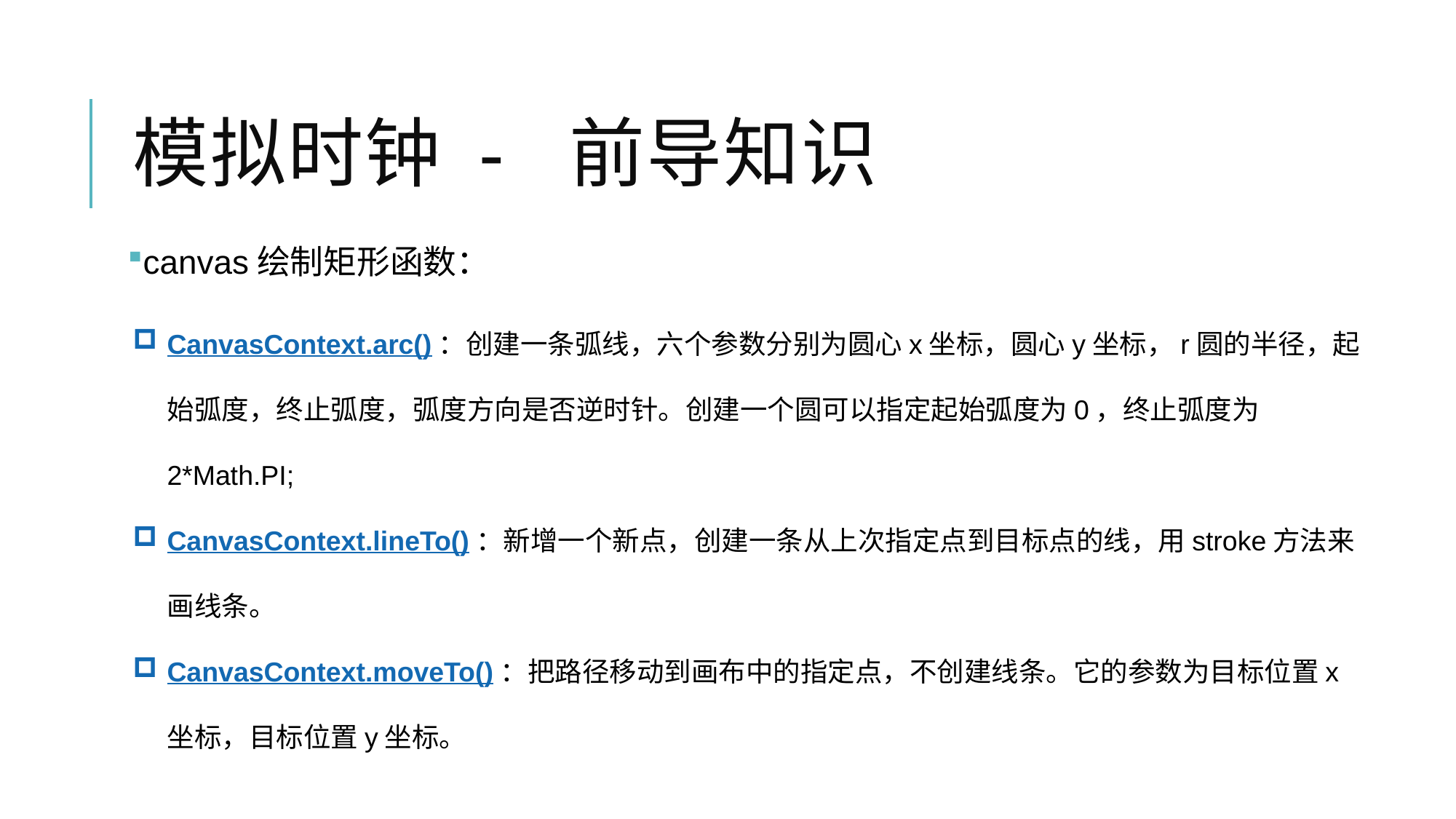

# 模拟时钟 -  前导知识
canvas绘制矩形函数：
CanvasContext.arc()：创建一条弧线，六个参数分别为圆心x坐标，圆心y坐标，r圆的半径，起始弧度，终止弧度，弧度方向是否逆时针。创建一个圆可以指定起始弧度为0，终止弧度为2*Math.PI;
CanvasContext.lineTo()：新增一个新点，创建一条从上次指定点到目标点的线，用stroke方法来画线条。
CanvasContext.moveTo()：把路径移动到画布中的指定点，不创建线条。它的参数为目标位置x坐标，目标位置y坐标。